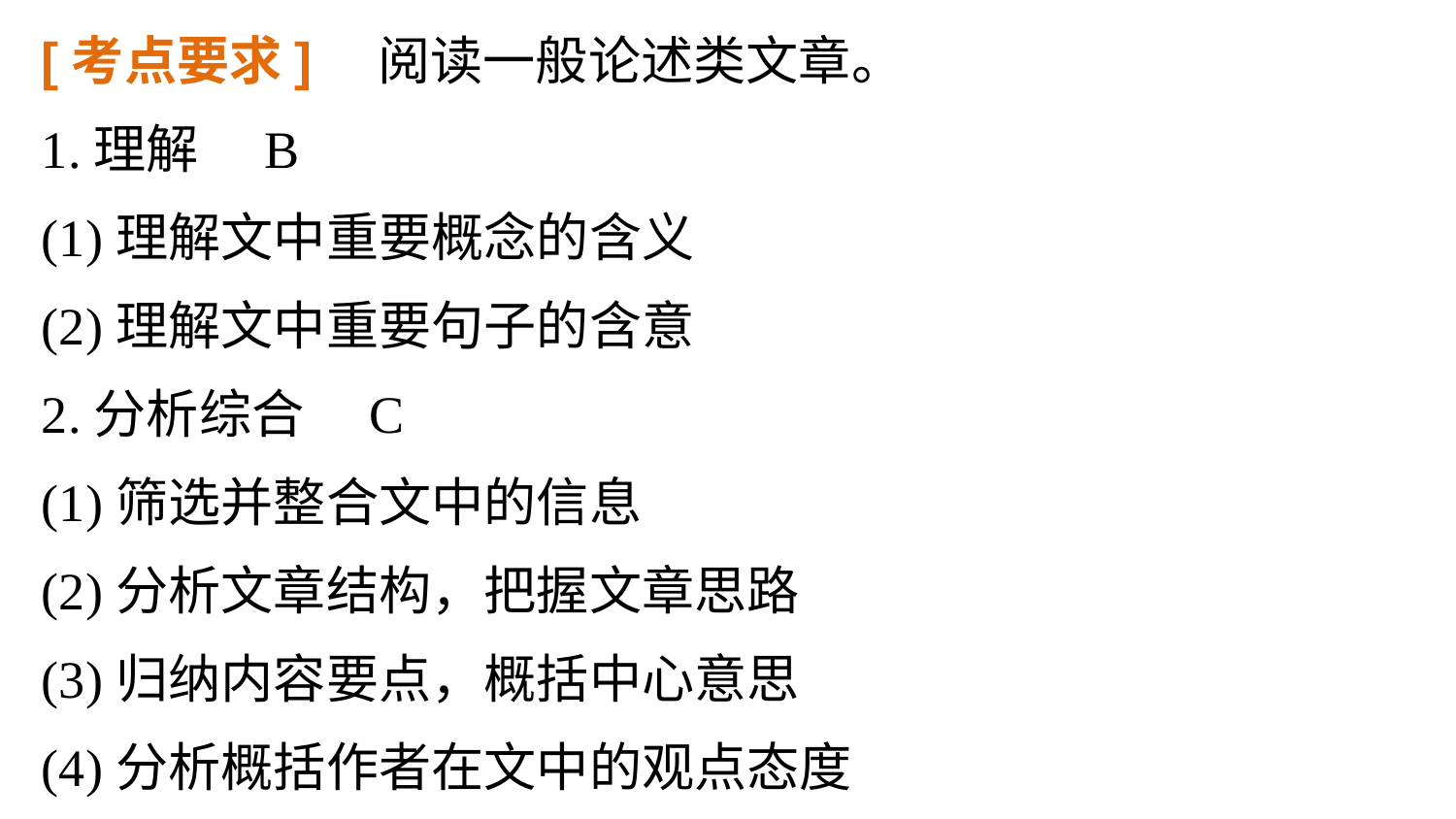

[考点要求]　阅读一般论述类文章。
1.理解　B
(1)理解文中重要概念的含义
(2)理解文中重要句子的含意
2.分析综合　C
(1)筛选并整合文中的信息
(2)分析文章结构，把握文章思路
(3)归纳内容要点，概括中心意思
(4)分析概括作者在文中的观点态度